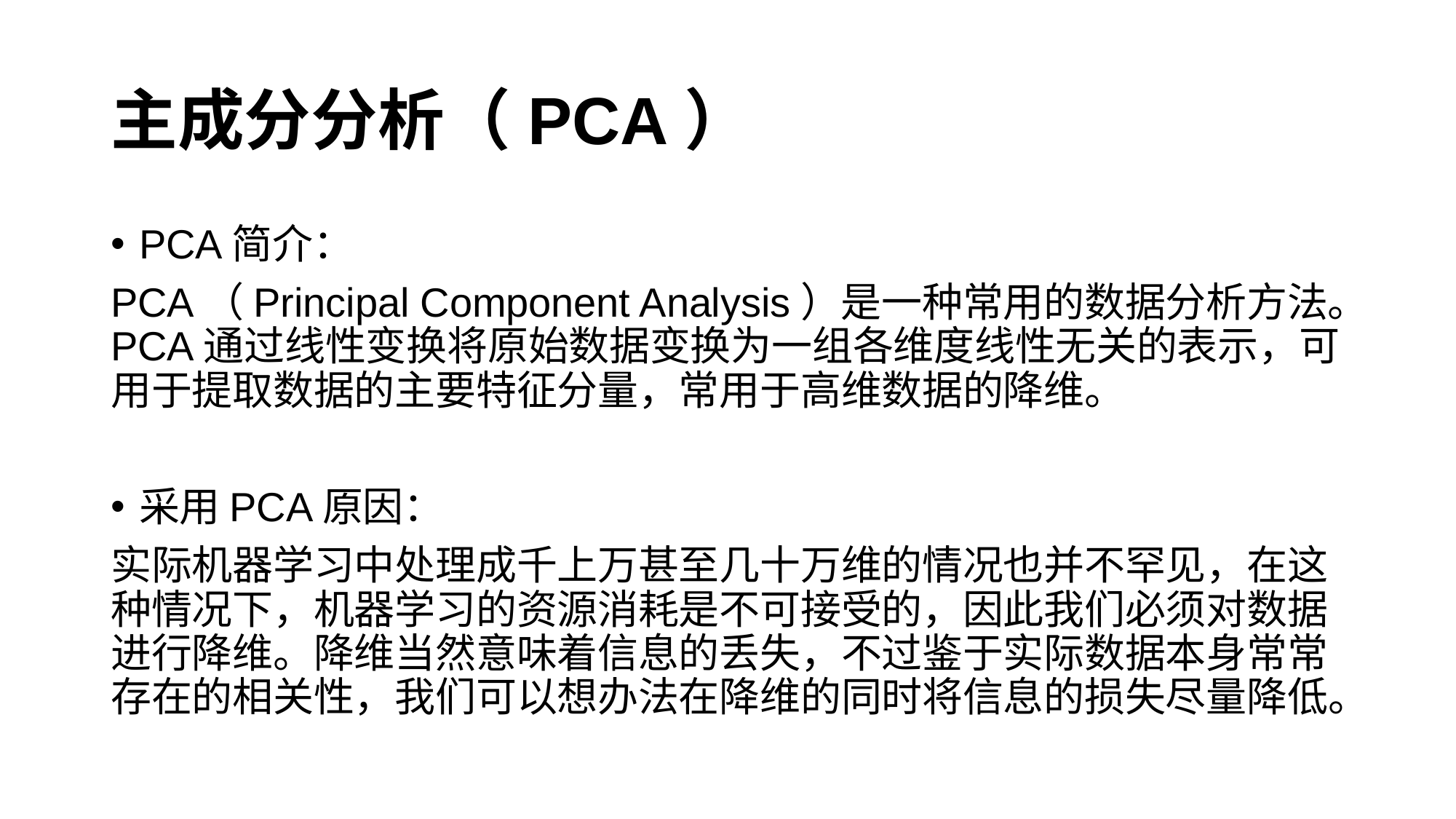

# 主成分分析（PCA）
PCA简介：
PCA（Principal Component Analysis）是一种常用的数据分析方法。PCA通过线性变换将原始数据变换为一组各维度线性无关的表示，可用于提取数据的主要特征分量，常用于高维数据的降维。

采用PCA原因：
实际机器学习中处理成千上万甚至几十万维的情况也并不罕见，在这种情况下，机器学习的资源消耗是不可接受的，因此我们必须对数据进行降维。降维当然意味着信息的丢失，不过鉴于实际数据本身常常存在的相关性，我们可以想办法在降维的同时将信息的损失尽量降低。